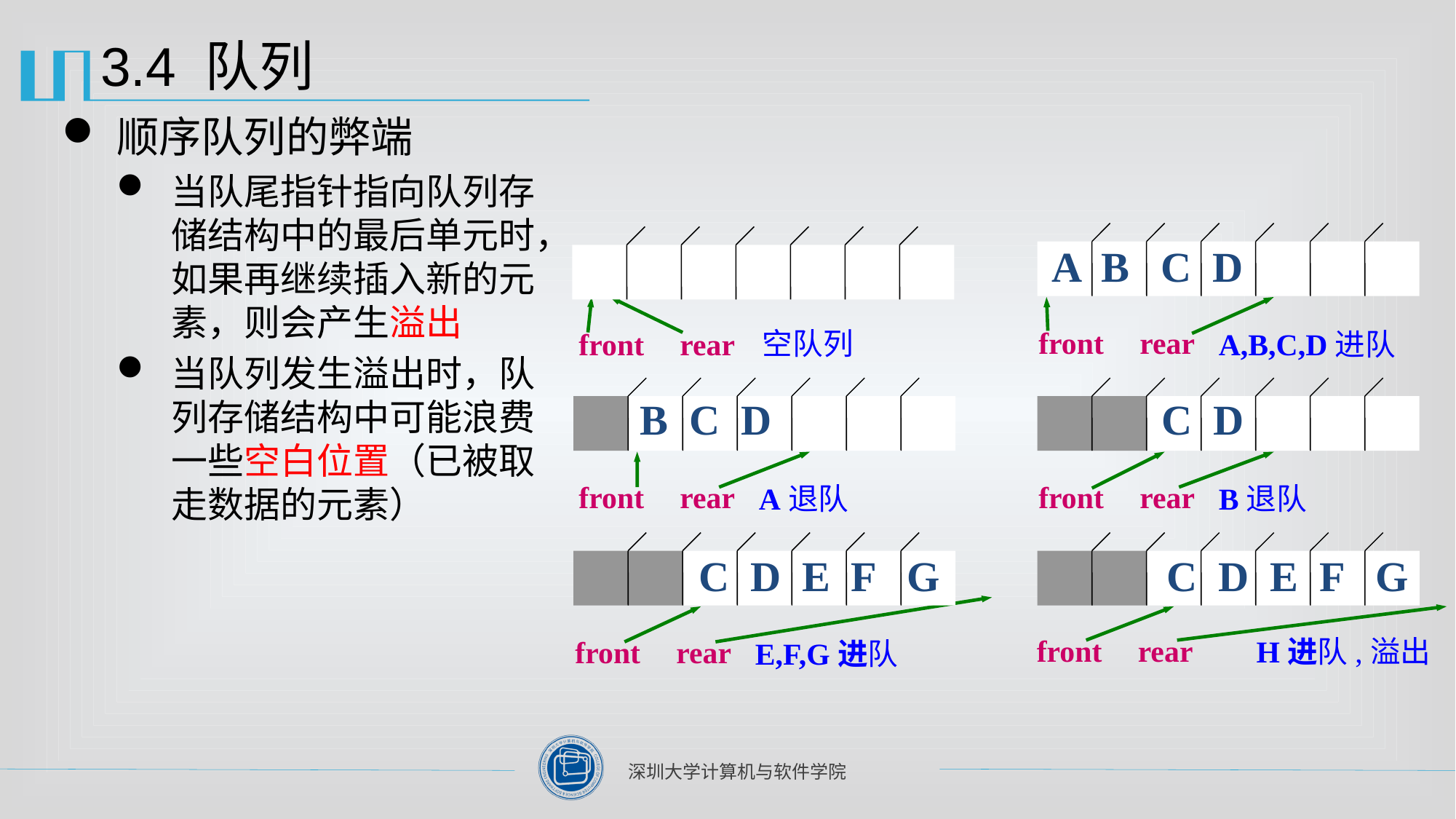

# 3.4 队列
顺序队列的弊端
当队尾指针指向队列存储结构中的最后单元时，如果再继续插入新的元素，则会产生溢出
当队列发生溢出时，队列存储结构中可能浪费一些空白位置（已被取走数据的元素）

A  B   C  D

front
rear
空队列
A,B,C,D进队
front
rear

B  C  D

C  D

front
rear
front
rear
A退队
B退队

C  D  E  F   G

C  D  E  F   G

front
rear
H进队,溢出
front
rear
E,F,G进队
49